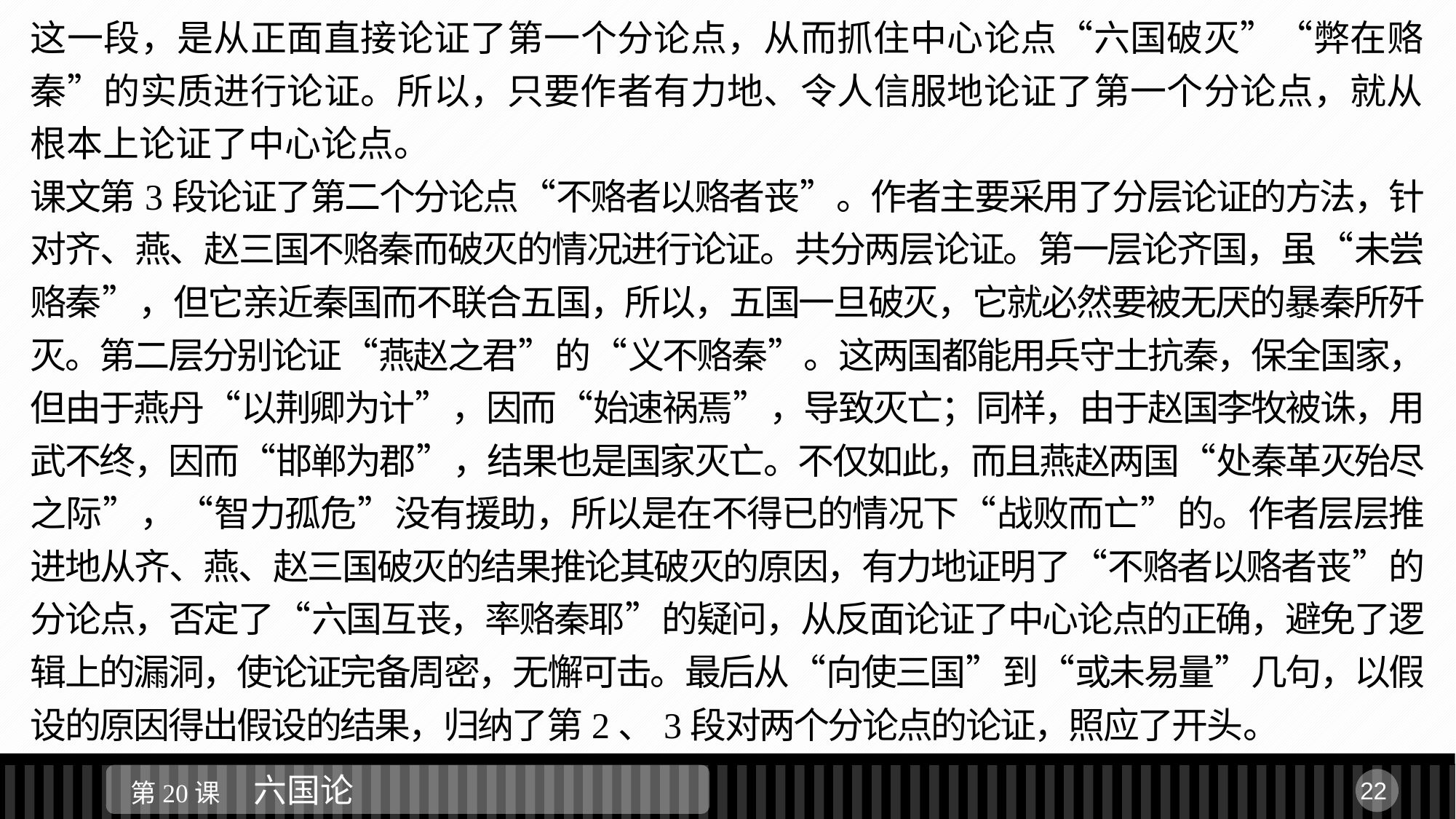

这一段，是从正面直接论证了第一个分论点，从而抓住中心论点“六国破灭”“弊在赂秦”的实质进行论证。所以，只要作者有力地、令人信服地论证了第一个分论点，就从根本上论证了中心论点。
课文第3段论证了第二个分论点“不赂者以赂者丧”。作者主要采用了分层论证的方法，针对齐、燕、赵三国不赂秦而破灭的情况进行论证。共分两层论证。第一层论齐国，虽“未尝赂秦”，但它亲近秦国而不联合五国，所以，五国一旦破灭，它就必然要被无厌的暴秦所歼灭。第二层分别论证“燕赵之君”的“义不赂秦”。这两国都能用兵守土抗秦，保全国家，但由于燕丹“以荆卿为计”，因而“始速祸焉”，导致灭亡；同样，由于赵国李牧被诛，用武不终，因而“邯郸为郡”，结果也是国家灭亡。不仅如此，而且燕赵两国“处秦革灭殆尽之际”，“智力孤危”没有援助，所以是在不得已的情况下“战败而亡”的。作者层层推进地从齐、燕、赵三国破灭的结果推论其破灭的原因，有力地证明了“不赂者以赂者丧”的分论点，否定了“六国互丧，率赂秦耶”的疑问，从反面论证了中心论点的正确，避免了逻辑上的漏洞，使论证完备周密，无懈可击。最后从“向使三国”到“或未易量”几句，以假设的原因得出假设的结果，归纳了第2、3段对两个分论点的论证，照应了开头。